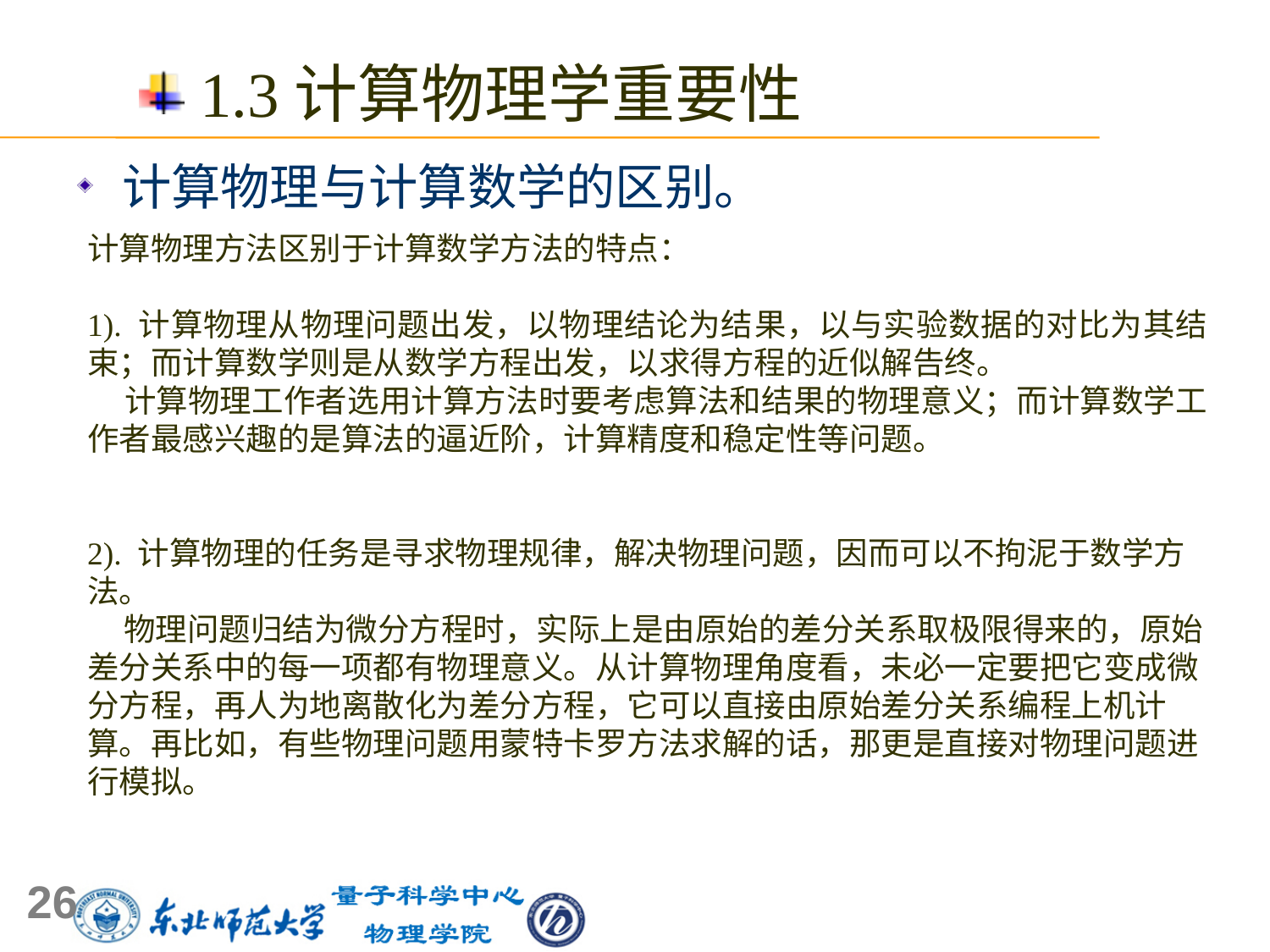

1.3计算物理学重要性

 计算物理与计算数学的区别。
计算物理方法区别于计算数学方法的特点：

1). 计算物理从物理问题出发，以物理结论为结果，以与实验数据的对比为其结束；而计算数学则是从数学方程出发，以求得方程的近似解告终。
    计算物理工作者选用计算方法时要考虑算法和结果的物理意义；而计算数学工作者最感兴趣的是算法的逼近阶，计算精度和稳定性等问题。

2). 计算物理的任务是寻求物理规律，解决物理问题，因而可以不拘泥于数学方法。
    物理问题归结为微分方程时，实际上是由原始的差分关系取极限得来的，原始差分关系中的每一项都有物理意义。从计算物理角度看，未必一定要把它变成微分方程，再人为地离散化为差分方程，它可以直接由原始差分关系编程上机计算。再比如，有些物理问题用蒙特卡罗方法求解的话，那更是直接对物理问题进行模拟。
26